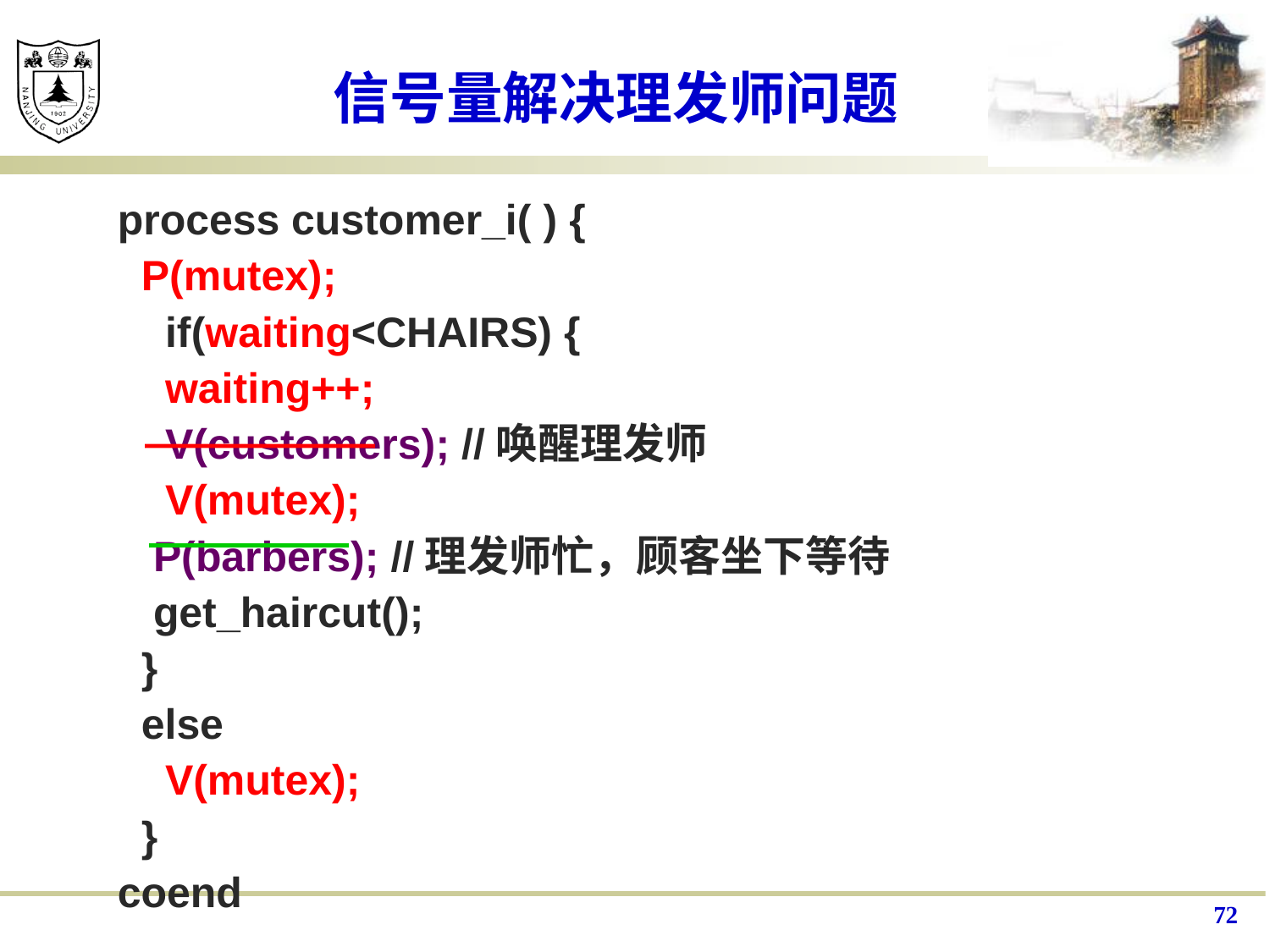

# 信号量解决理发师问题
process customer_i( ) {
  P(mutex);
    if(waiting<CHAIRS) {
    waiting++;
    V(customers); //唤醒理发师
    V(mutex);
   P(barbers); //理发师忙，顾客坐下等待
   get_haircut();
  }
  else
    V(mutex);
  }
coend

72